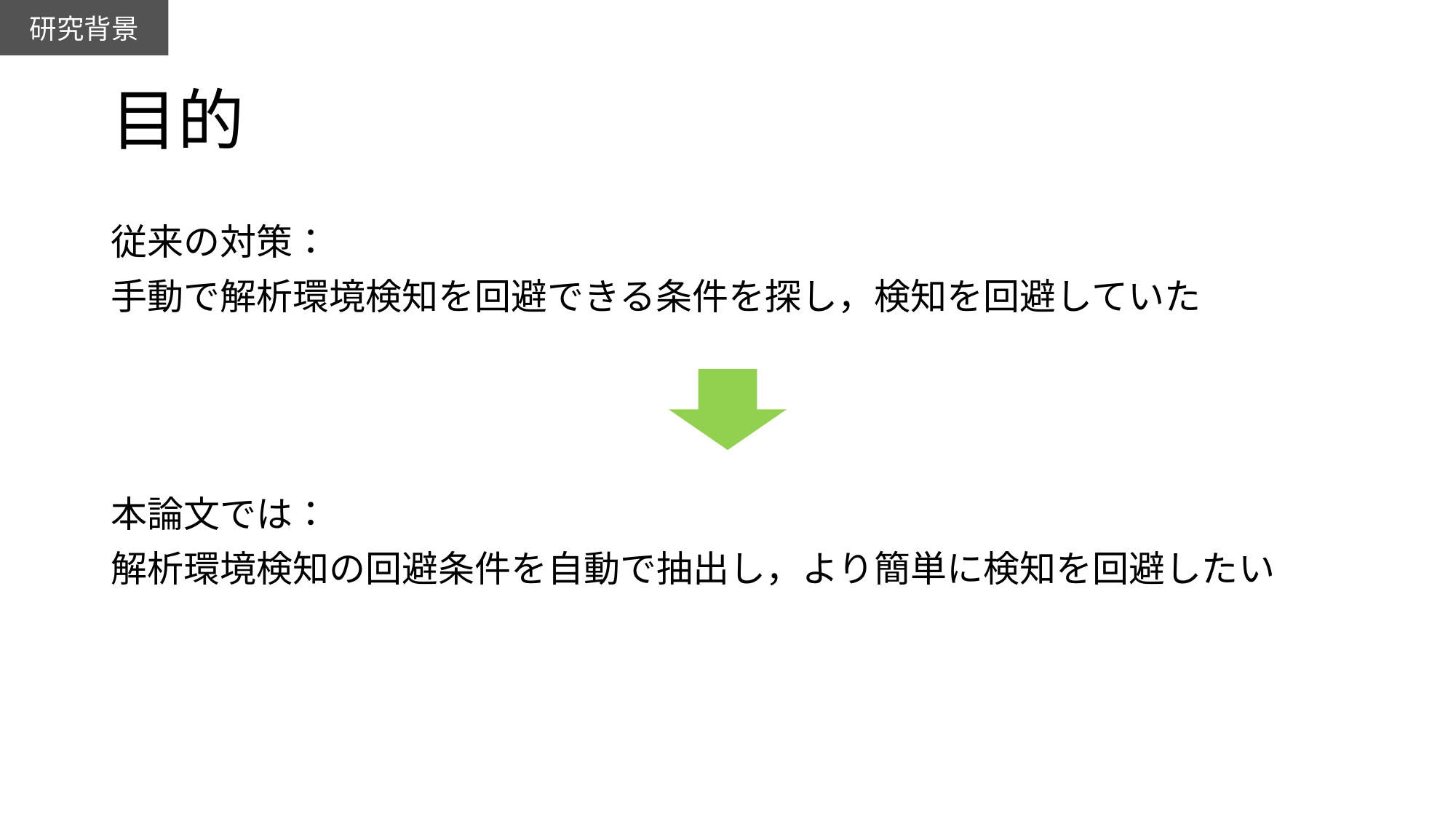

研究背景
# 目的
従来の対策：
手動で解析環境検知を回避できる条件を探し，検知を回避していた

本論文では：
解析環境検知の回避条件を自動で抽出し，より簡単に検知を回避したい